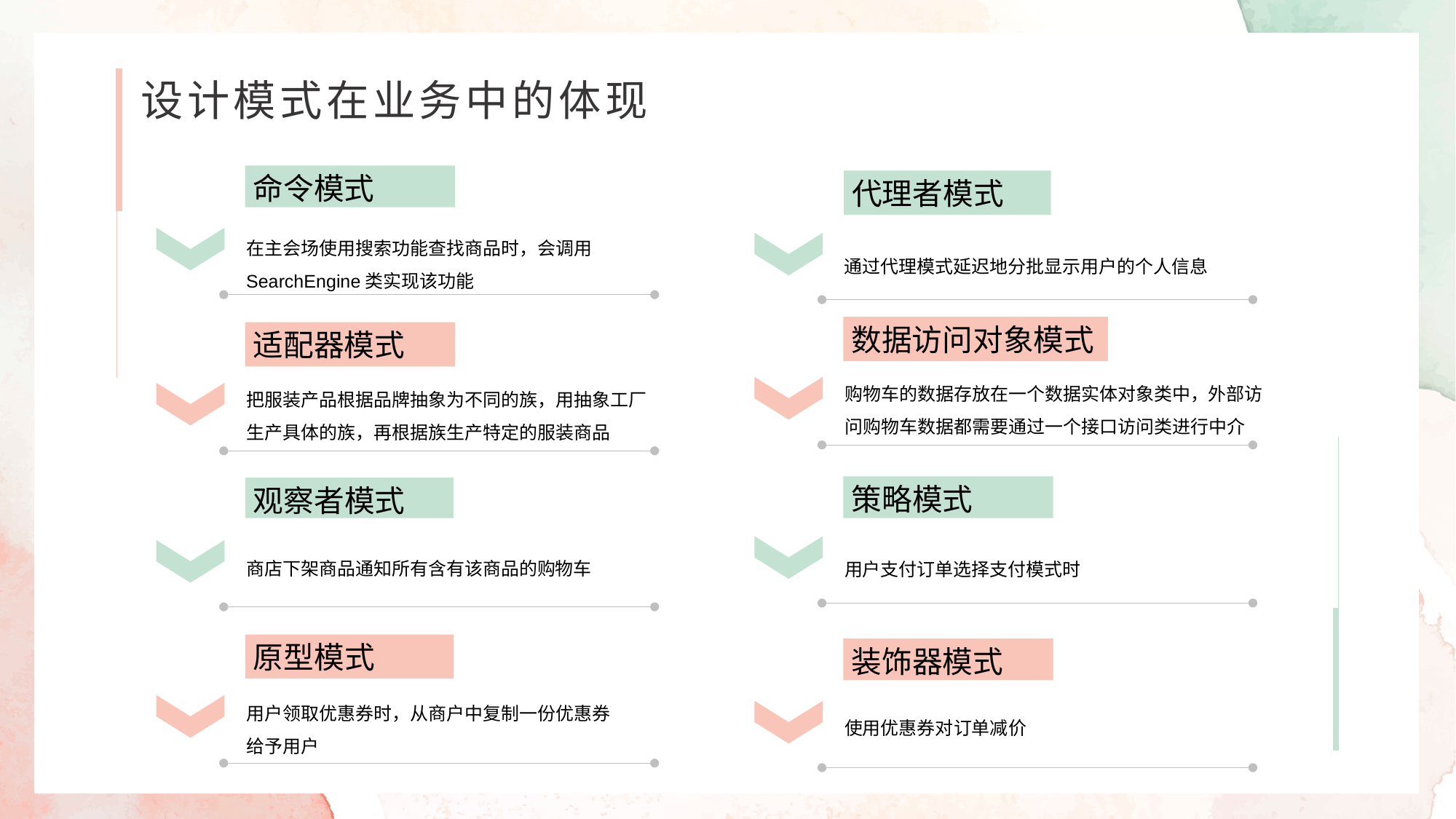

设计模式在业务中的体现

命令模式

在主会场使用搜索功能查找商品时，会调用SearchEngine类实现该功能
适配器模式

把服装产品根据品牌抽象为不同的族，用抽象工厂生产具体的族，再根据族生产特定的服装商品
观察者模式

商店下架商品通知所有含有该商品的购物车
原型模式

用户领取优惠券时，从商户中复制一份优惠券给予用户
代理者模式

通过代理模式延迟地分批显示用户的个人信息
数据访问对象模式

购物车的数据存放在一个数据实体对象类中，外部访问购物车数据都需要通过一个接口访问类进行中介
策略模式

用户支付订单选择支付模式时
装饰器模式

使用优惠券对订单减价